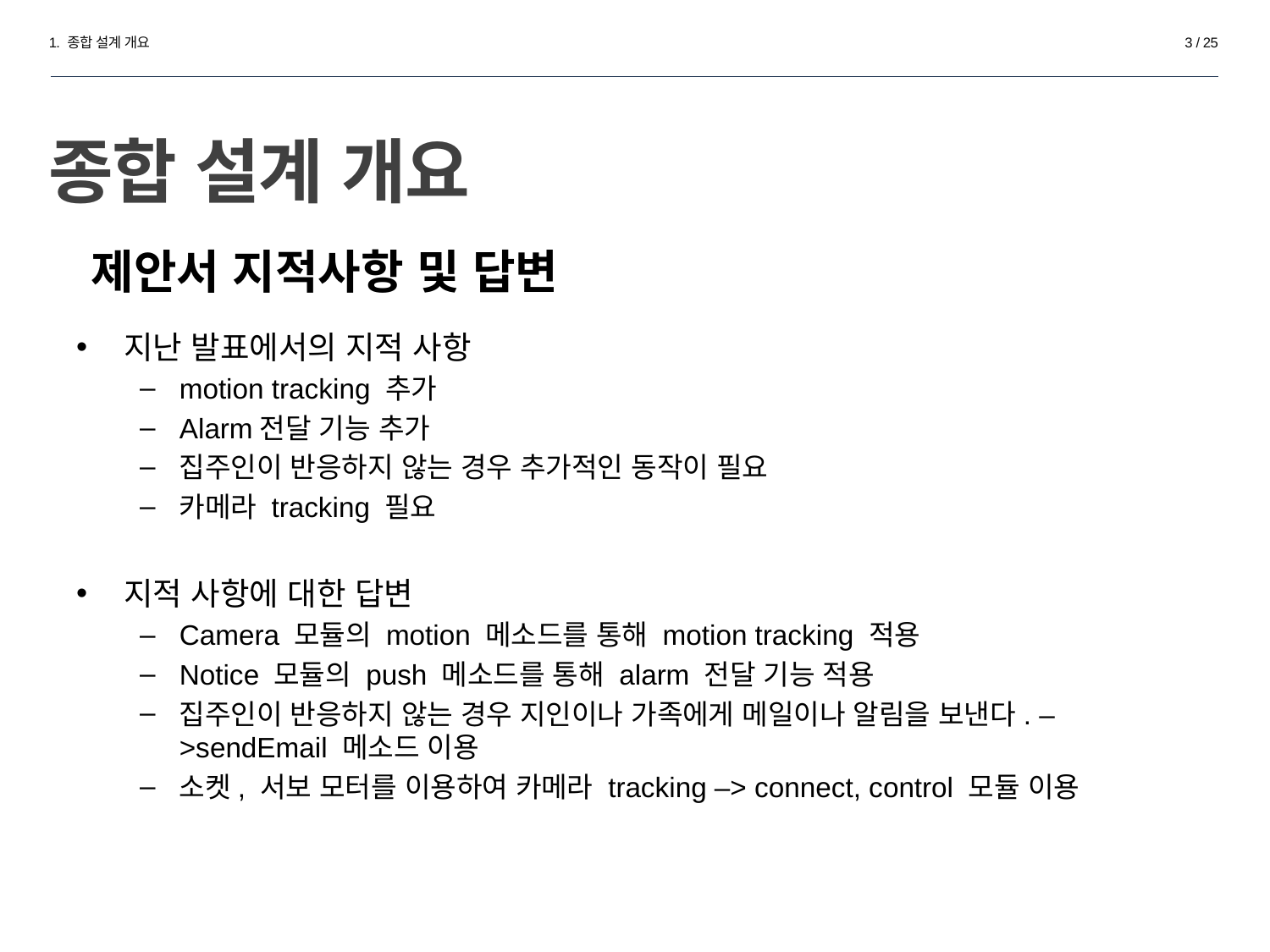

1. 종합 설계 개요
3 / 25
# 종합 설계 개요

 제안서 지적사항 및 답변
지난 발표에서의 지적 사항
motion tracking 추가
Alarm전달 기능 추가
집주인이 반응하지 않는 경우 추가적인 동작이 필요
카메라 tracking 필요

지적 사항에 대한 답변
Camera 모듈의 motion 메소드를 통해 motion tracking 적용
Notice 모듈의 push 메소드를 통해 alarm 전달 기능 적용
집주인이 반응하지 않는 경우 지인이나 가족에게 메일이나 알림을 보낸다. –>sendEmail 메소드 이용
소켓, 서보 모터를 이용하여 카메라 tracking –> connect, control 모듈 이용